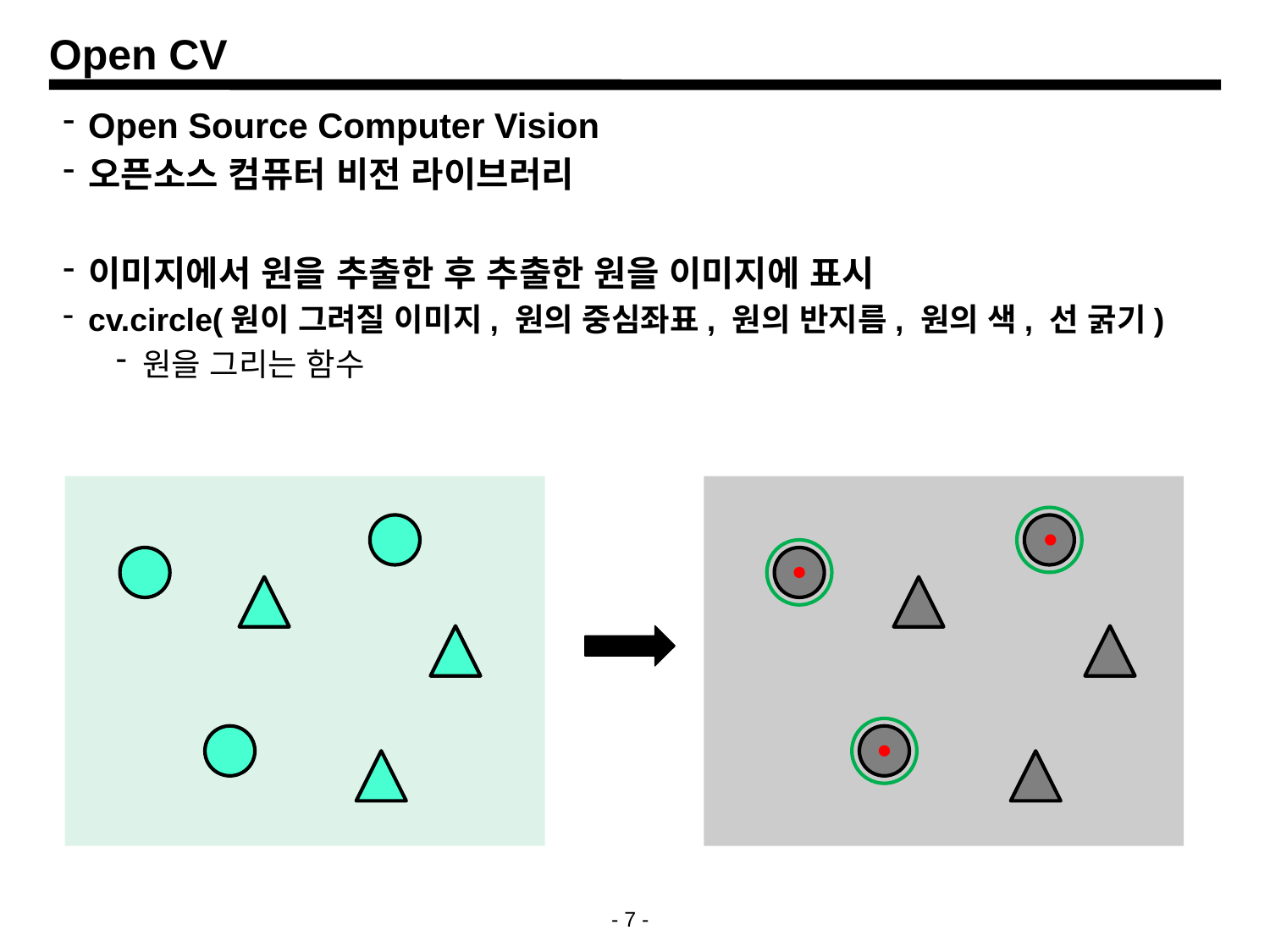

# Open CV
Open Source Computer Vision
오픈소스 컴퓨터 비전 라이브러리

이미지에서 원을 추출한 후 추출한 원을 이미지에 표시
cv.circle(원이 그려질 이미지, 원의 중심좌표, 원의 반지름, 원의 색, 선 굵기)
원을 그리는 함수

- 7 -